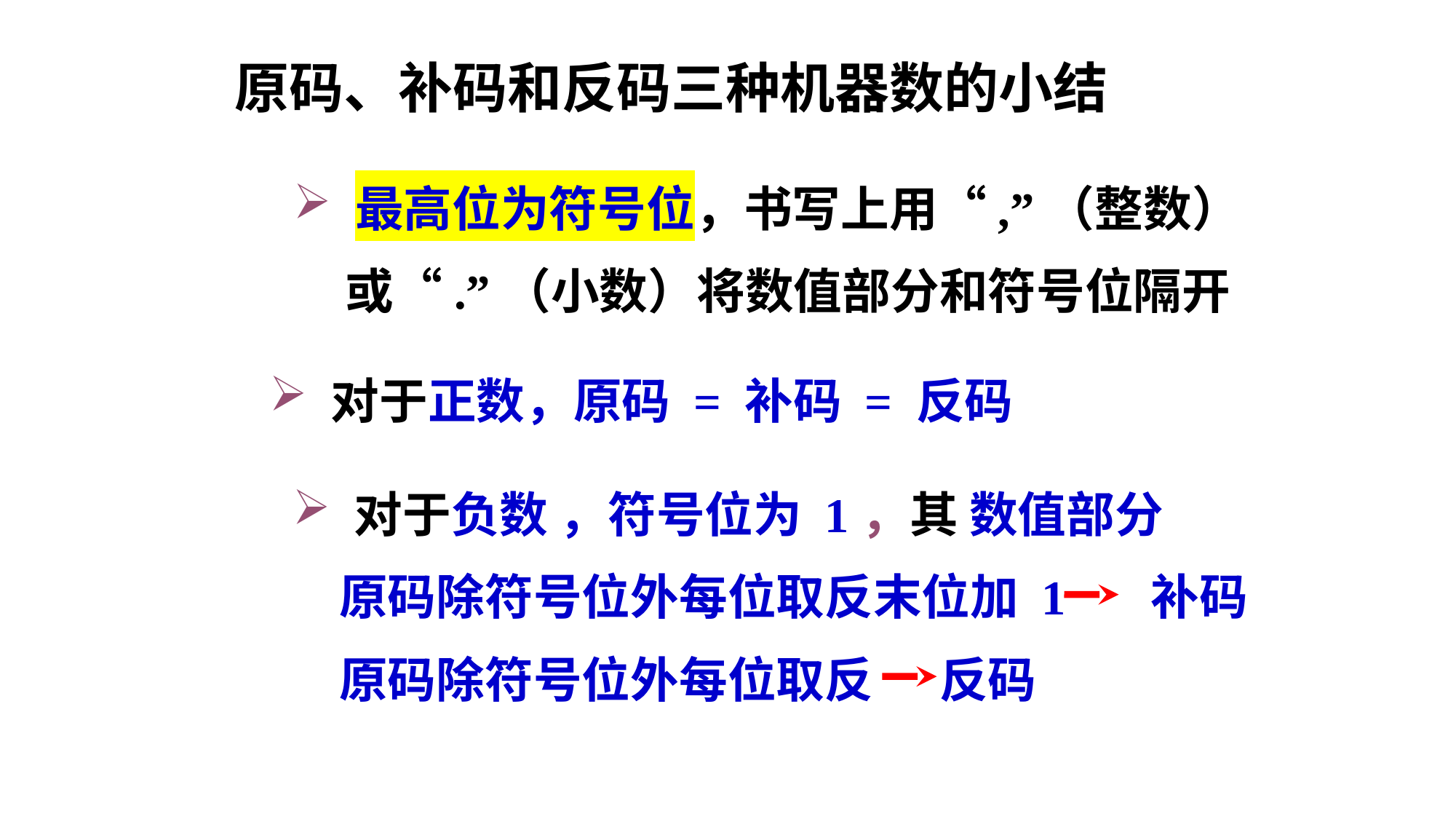

原码、补码和反码三种机器数的小结
 最高位为符号位，书写上用“,”（整数）
或“.”（小数）将数值部分和符号位隔开
 对于正数，原码 = 补码 = 反码
 对于负数 ，符号位为 1，其 数值部分
原码除符号位外每位取反末位加 1      补码

原码除符号位外每位取反      反码